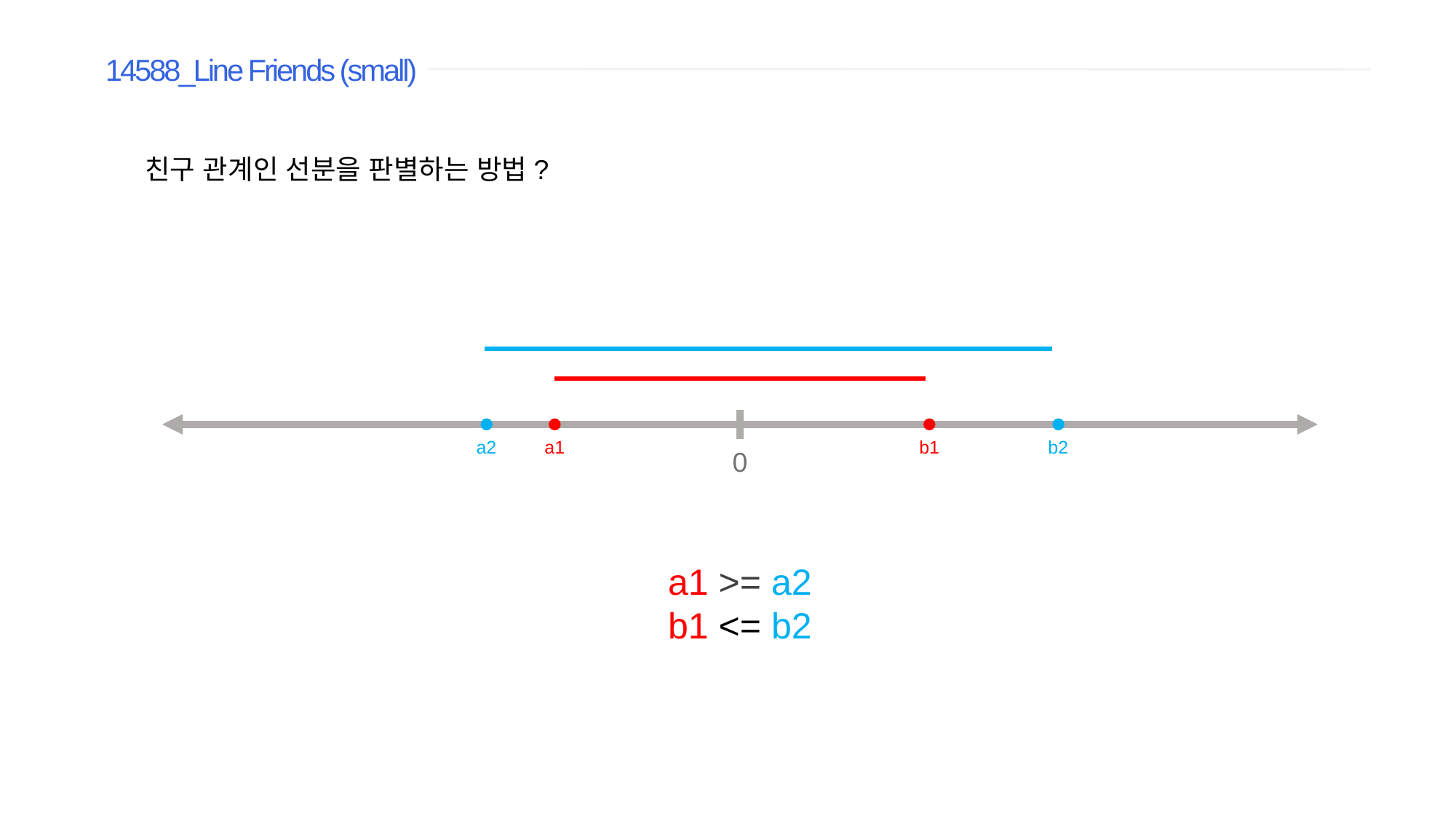

14588_Line Friends (small)
친구 관계인 선분을 판별하는 방법?
0

a2
a1
b1
b2
a1 >= a2
b1 <= b2